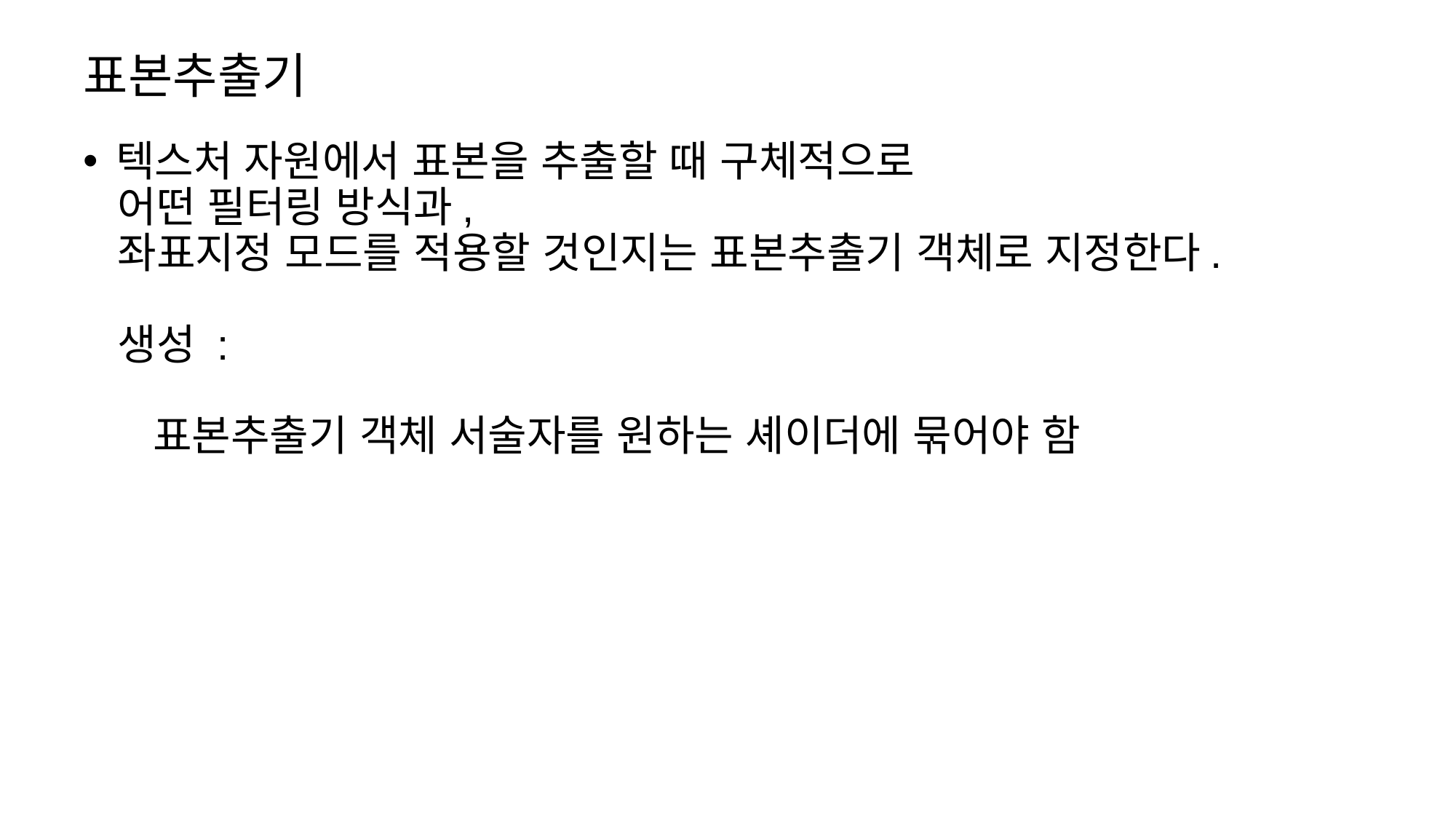

# 표본추출기
텍스처 자원에서 표본을 추출할 때 구체적으로
  어떤 필터링 방식과,
  좌표지정 모드를 적용할 것인지는 표본추출기 객체로 지정한다.

  생성 :

     표본추출기 객체 서술자를 원하는 셰이더에 묶어야 함